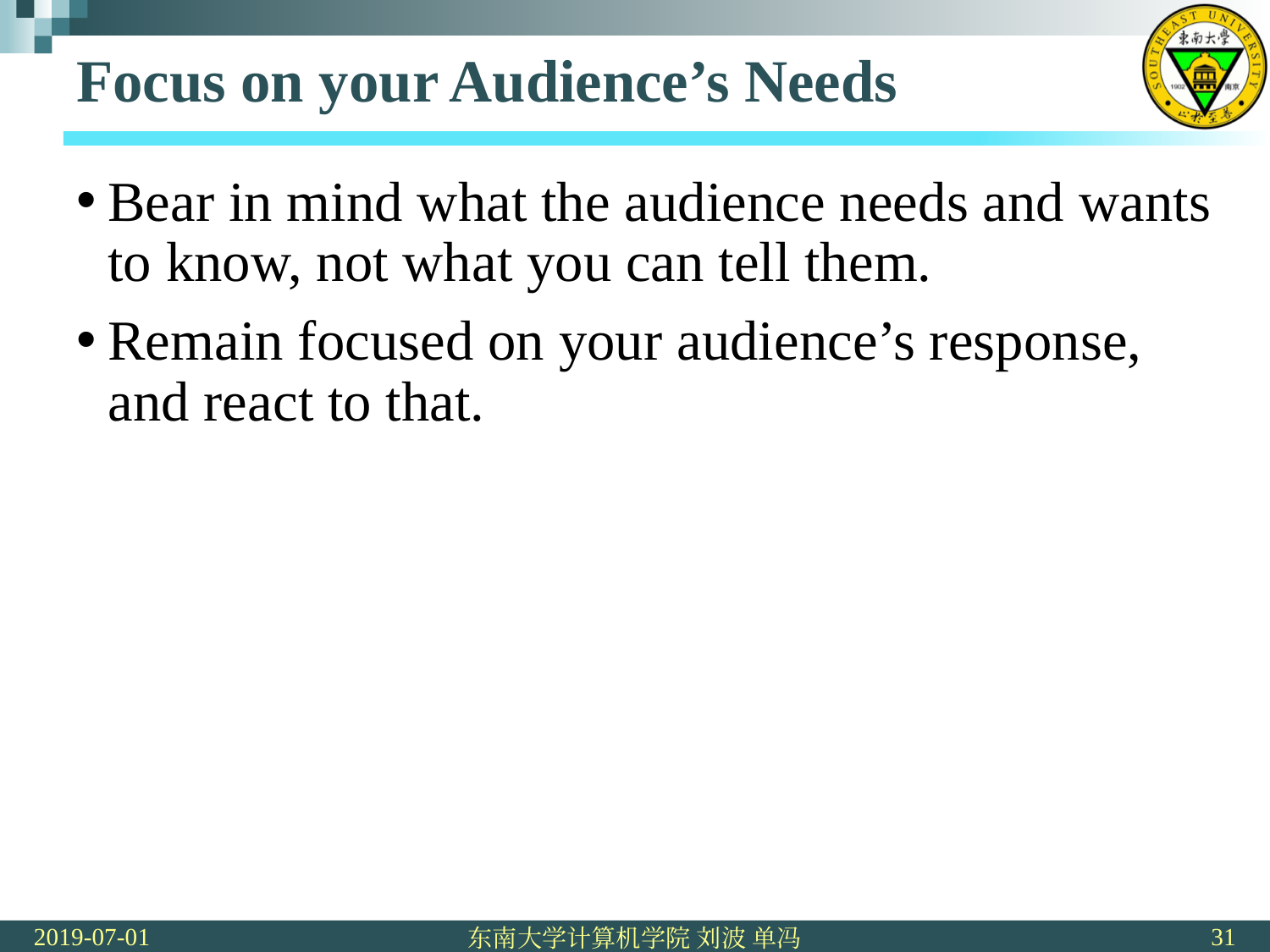

# Focus on your Audience’s Needs
Bear in mind what the audience needs and wants to know, not what you can tell them.
Remain focused on your audience’s response, and react to that.

2019-07-01
31
东南大学计算机学院 刘波 单冯